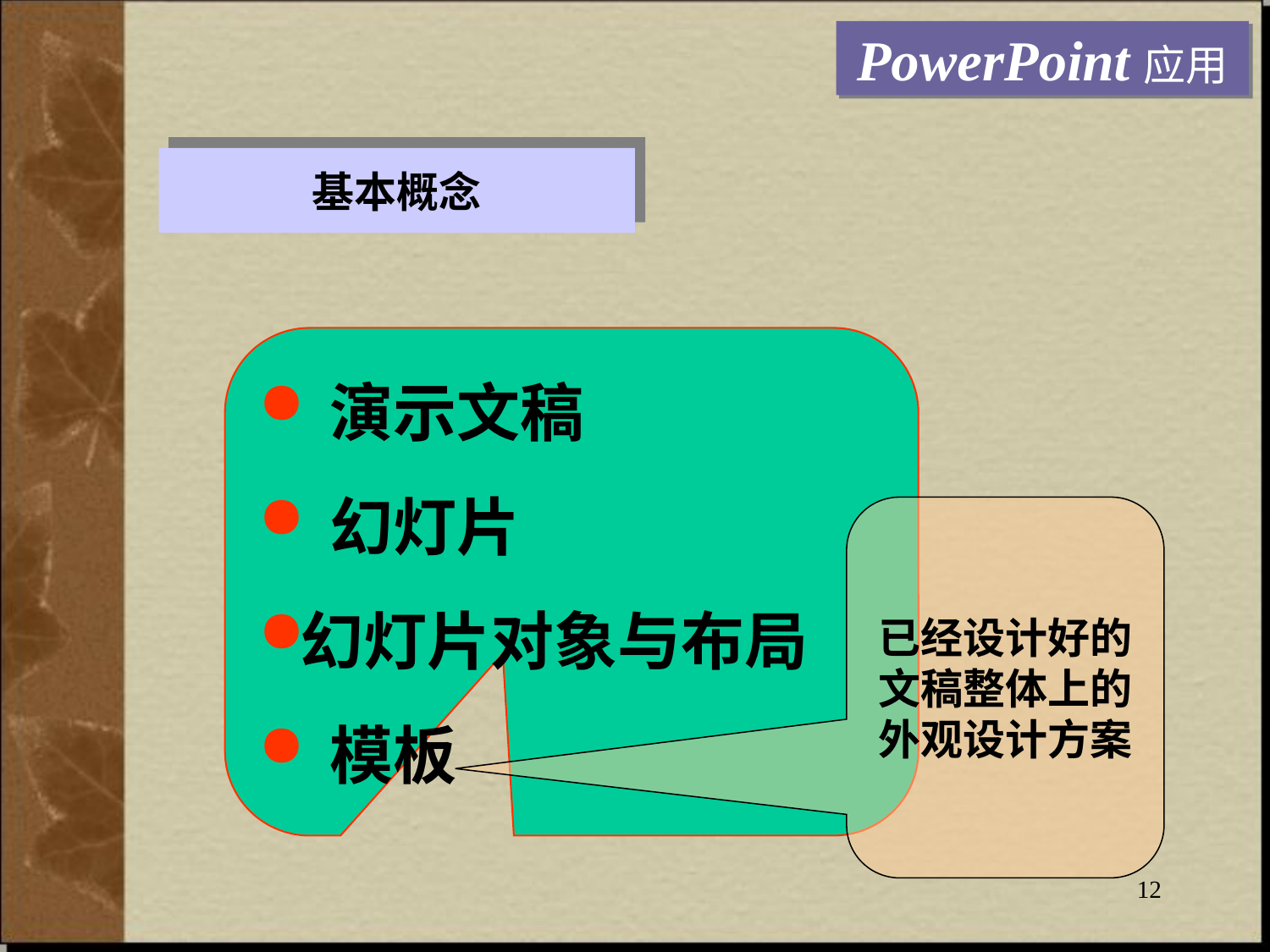

PowerPoint应用
基本概念
 演示文稿
 幻灯片
幻灯片对象与布局
 模板
已经设计好的文稿整体上的外观设计方案
12